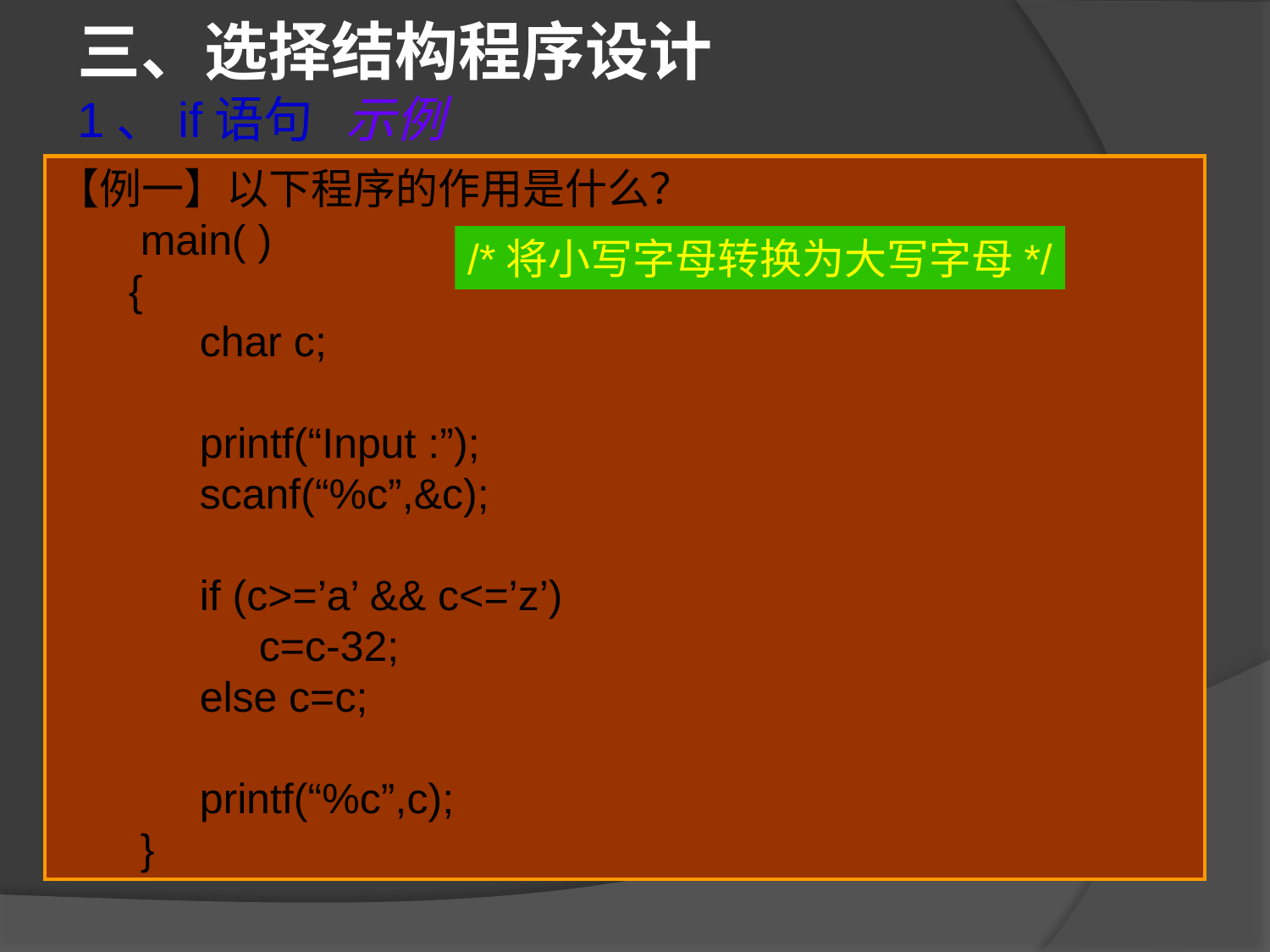

三、选择结构程序设计
1、if语句   示例
【例一】以下程序的作用是什么？
       main( )
      {
            char c;

            printf(“Input :”);
            scanf(“%c”,&c);

            if (c>=’a’ && c<=’z’)
                 c=c-32;
            else c=c;

            printf(“%c”,c);
       }
/*将小写字母转换为大写字母*/